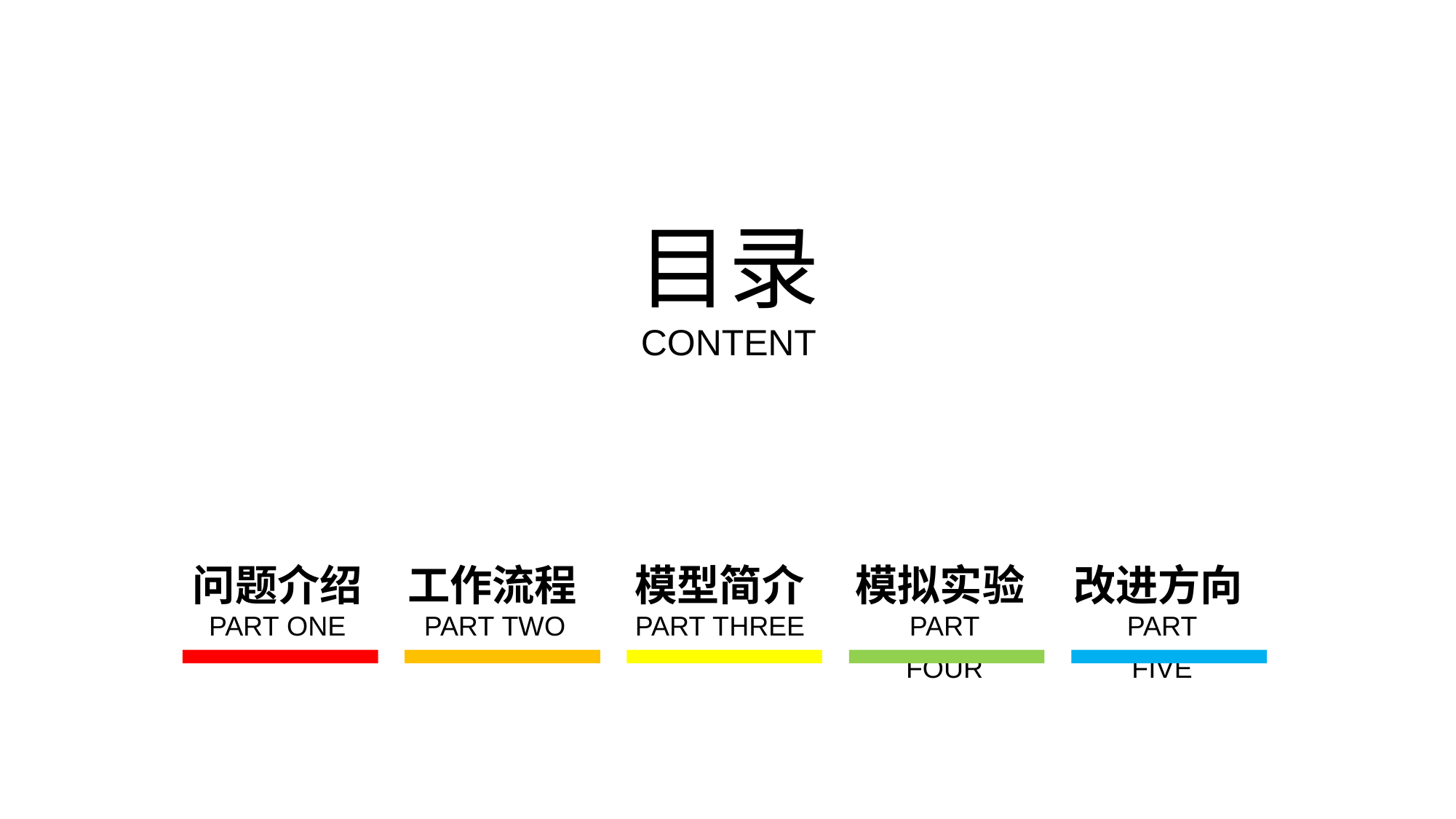

目录
CONTENT
问题介绍
工作流程
模型简介
模拟实验
改进方向
PART ONE
PART TWO
PART THREE
PART FOUR
PART FIVE